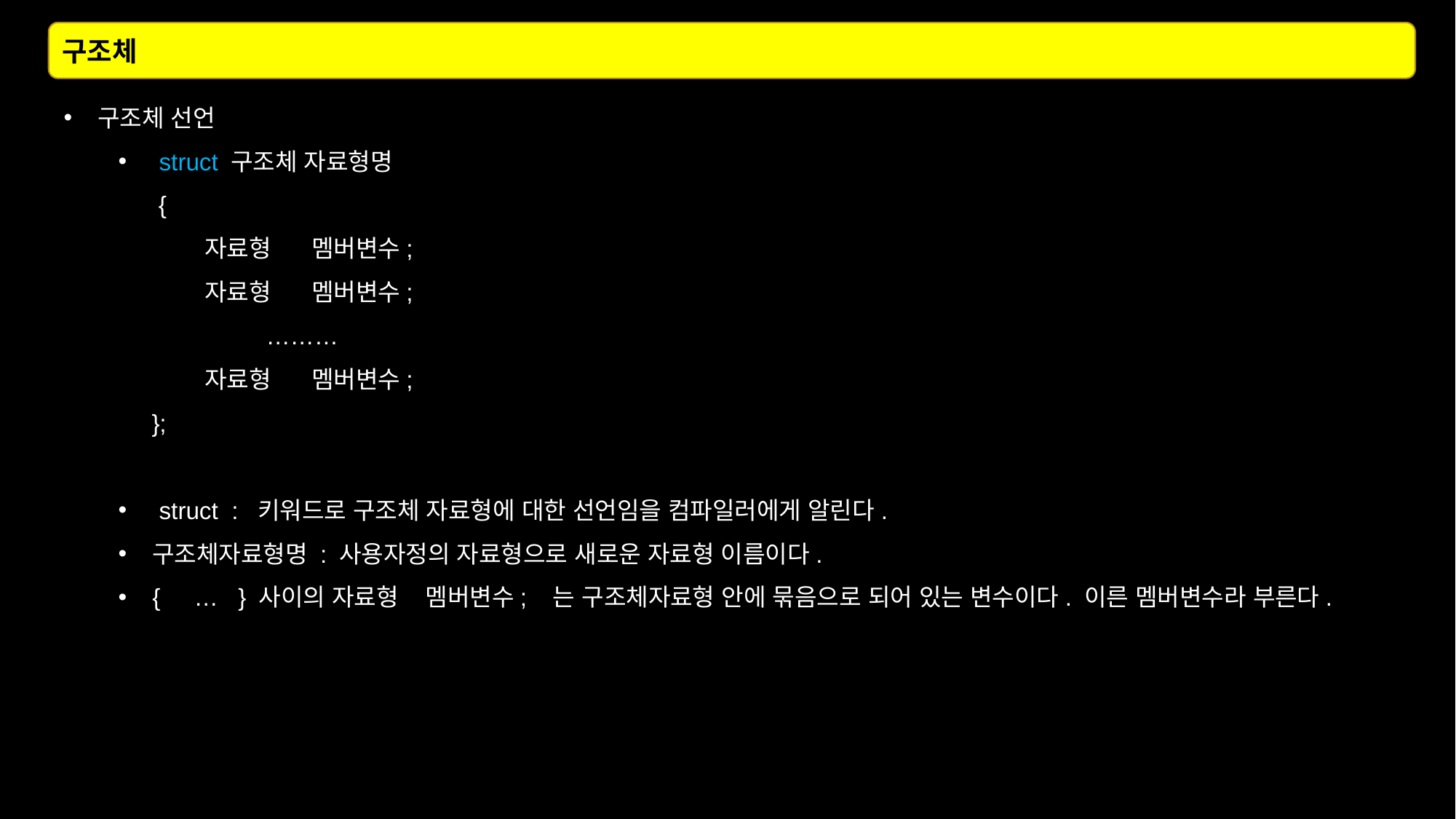

구조체
구조체 선언
 struct 구조체 자료형명
      {
            자료형      멤버변수;
            자료형      멤버변수;
                      ………
            자료형      멤버변수;
     };

 struct  :  키워드로 구조체 자료형에 대한 선언임을 컴파일러에게 알린다.
구조체자료형명 : 사용자정의 자료형으로 새로운 자료형 이름이다.
{     …   } 사이의 자료형    멤버변수;   는 구조체자료형 안에 묶음으로 되어 있는 변수이다. 이른 멤버변수라 부른다.